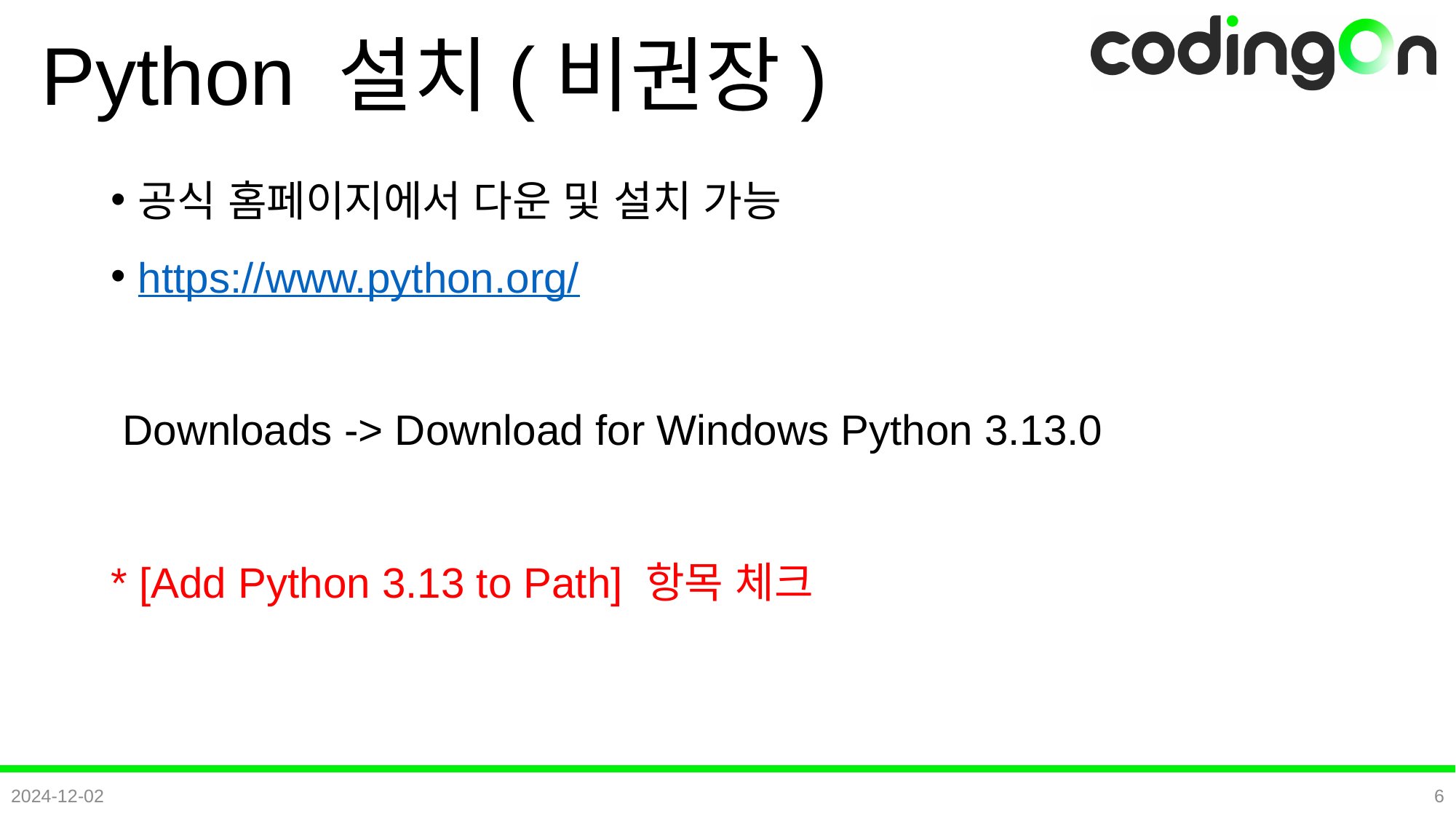

# Python 설치(비권장)
공식 홈페이지에서 다운 및 설치 가능
https://www.python.org/

 Downloads -> Download for Windows Python 3.13.0

* [Add Python 3.13 to Path] 항목 체크
2024-12-02
6